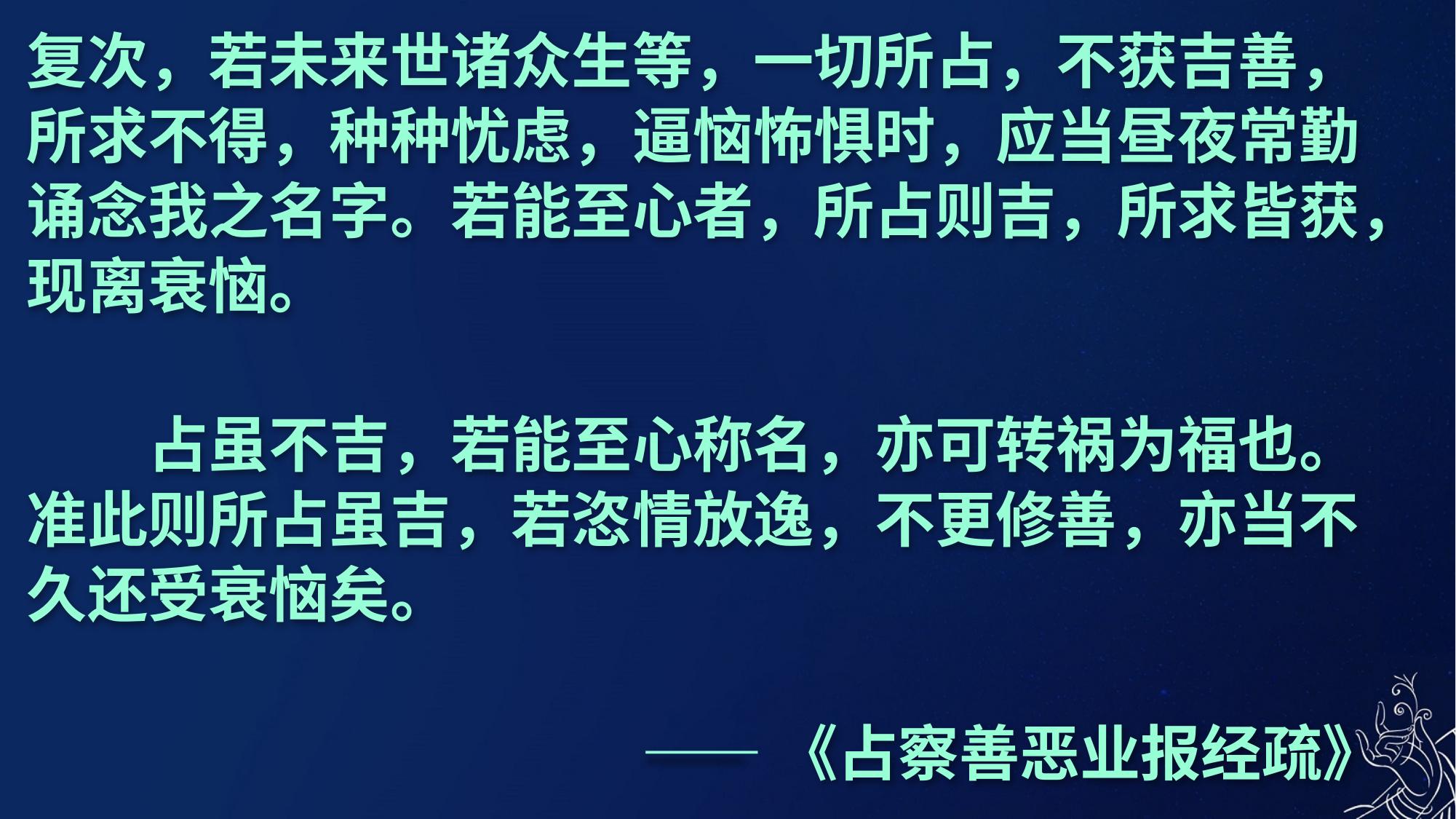

复次，若未来世诸众生等，一切所占，不获吉善，所求不得，种种忧虑，逼恼怖惧时，应当昼夜常勤诵念我之名字。若能至心者，所占则吉，所求皆获，现离衰恼。

　　占虽不吉，若能至心称名，亦可转祸为福也。准此则所占虽吉，若恣情放逸，不更修善，亦当不久还受衰恼矣。

——《占察善恶业报经疏》